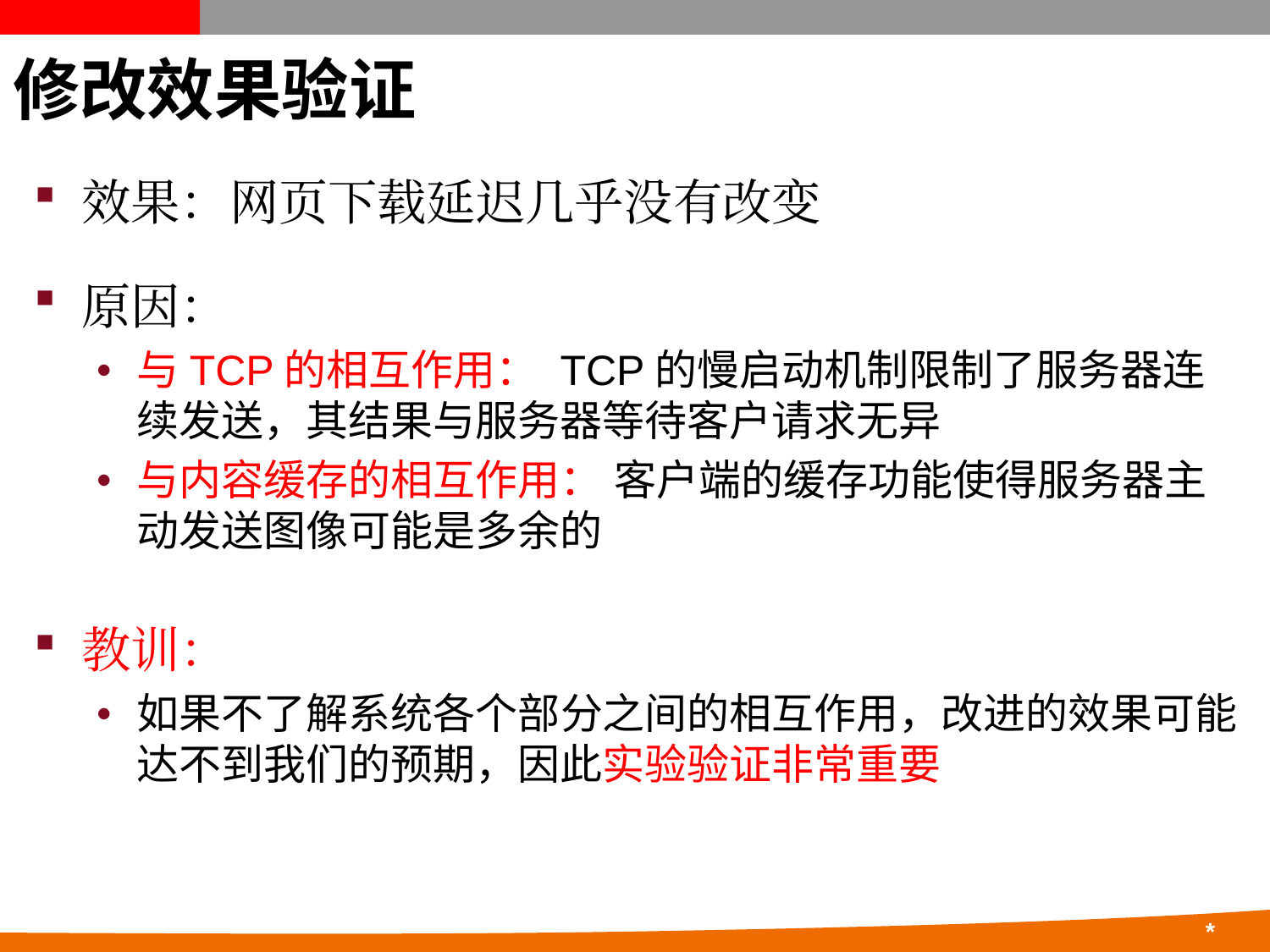

# 修改效果验证
效果：网页下载延迟几乎没有改变

原因：
与TCP的相互作用： TCP的慢启动机制限制了服务器连续发送，其结果与服务器等待客户请求无异
与内容缓存的相互作用： 客户端的缓存功能使得服务器主动发送图像可能是多余的

教训：
如果不了解系统各个部分之间的相互作用，改进的效果可能达不到我们的预期，因此实验验证非常重要